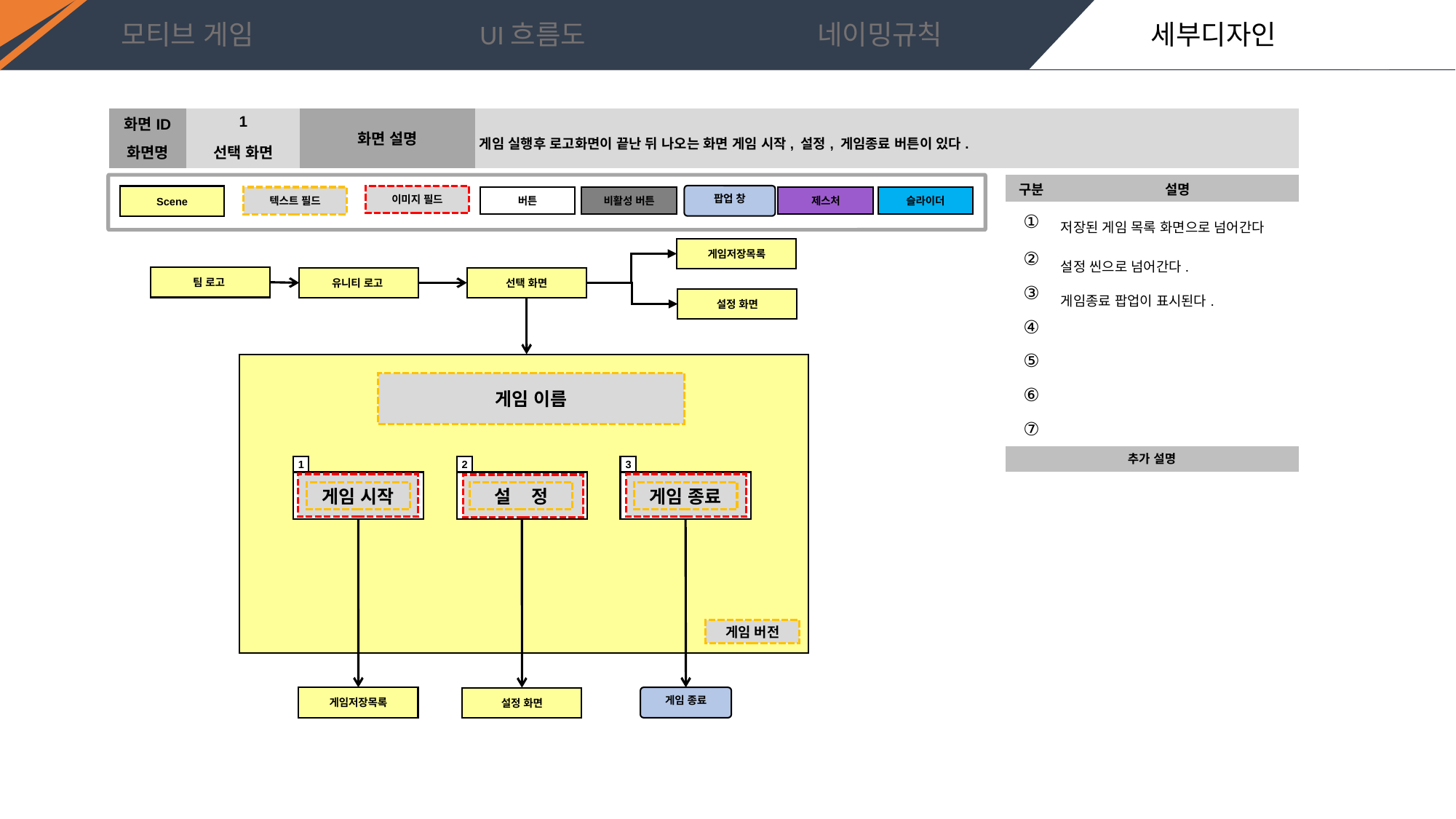

| 화면ID | 1 | 화면 설명 | 게임 실행후 로고화면이 끝난 뒤 나오는 화면 게임 시작, 설정, 게임종료 버튼이 있다. |
| --- | --- | --- | --- |
| 화면명 | 선택 화면 |  |  |

| 구분 | 설명 |
| --- | --- |
| ① | 저장된 게임 목록 화면으로 넘어간다 |
| ② | 설정 씬으로 넘어간다. |
| ③ | 게임종료 팝업이 표시된다. |
| ④ |  |
| ⑤ |  |
| ⑥ |  |
| ⑦ |  |
| 추가 설명 |  |
|  |  |
팝업 창
이미지 필드
Scene
비활성 버튼
슬라이더
제스처
텍스트 필드
버튼
게임저장목록
팀 로고
유니티 로고
선택 화면
설정 화면

게임 이름
1
2
3

게임 시작
설    정
게임 종료
게임 버전
게임저장목록
게임 종료
설정 화면